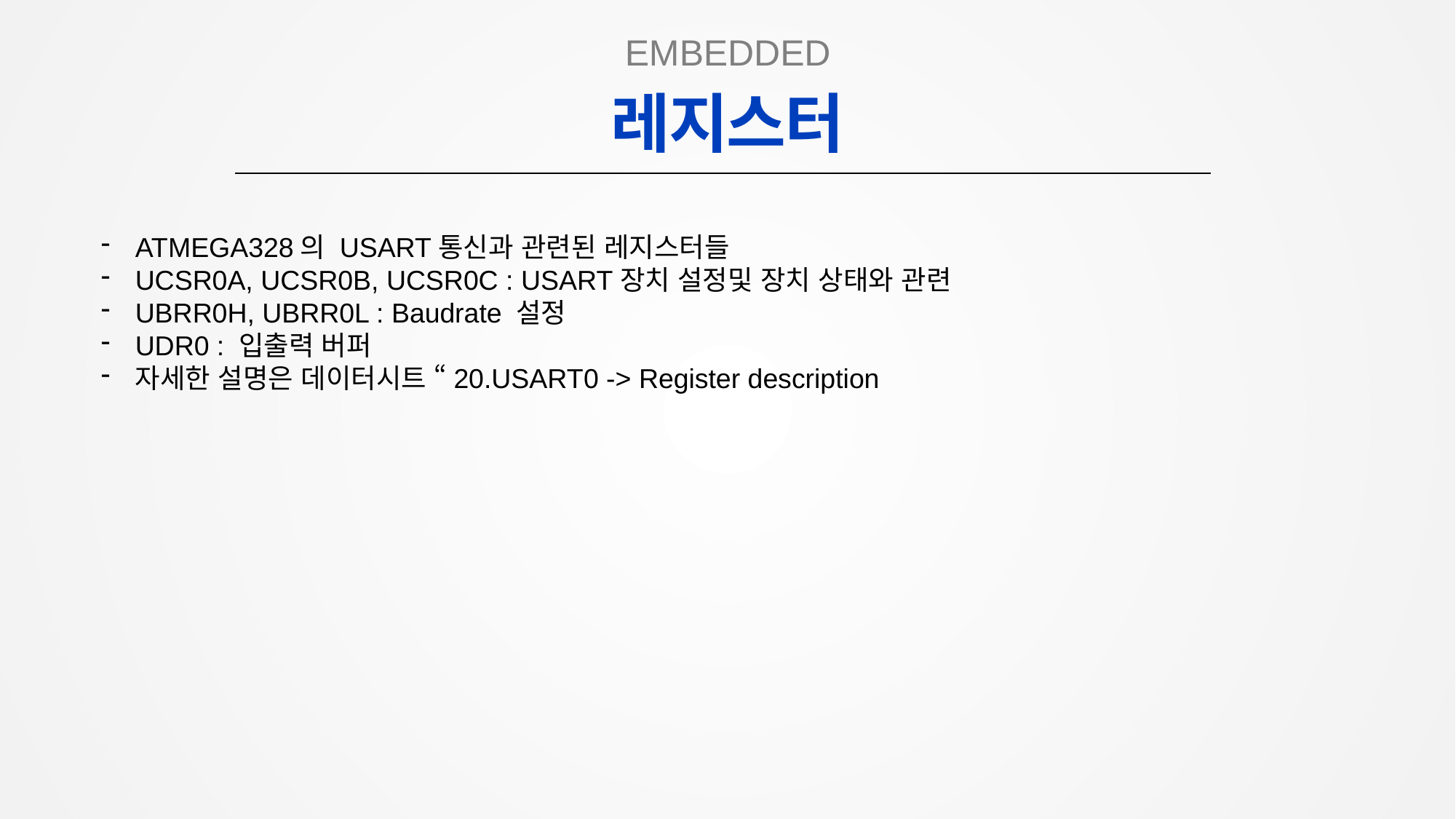

EMBEDDED
레지스터
ATMEGA328의 USART통신과 관련된 레지스터들
UCSR0A, UCSR0B, UCSR0C : USART장치 설정및 장치 상태와 관련
UBRR0H, UBRR0L : Baudrate 설정
UDR0 : 입출력 버퍼
자세한 설명은 데이터시트 “20.USART0 -> Register description